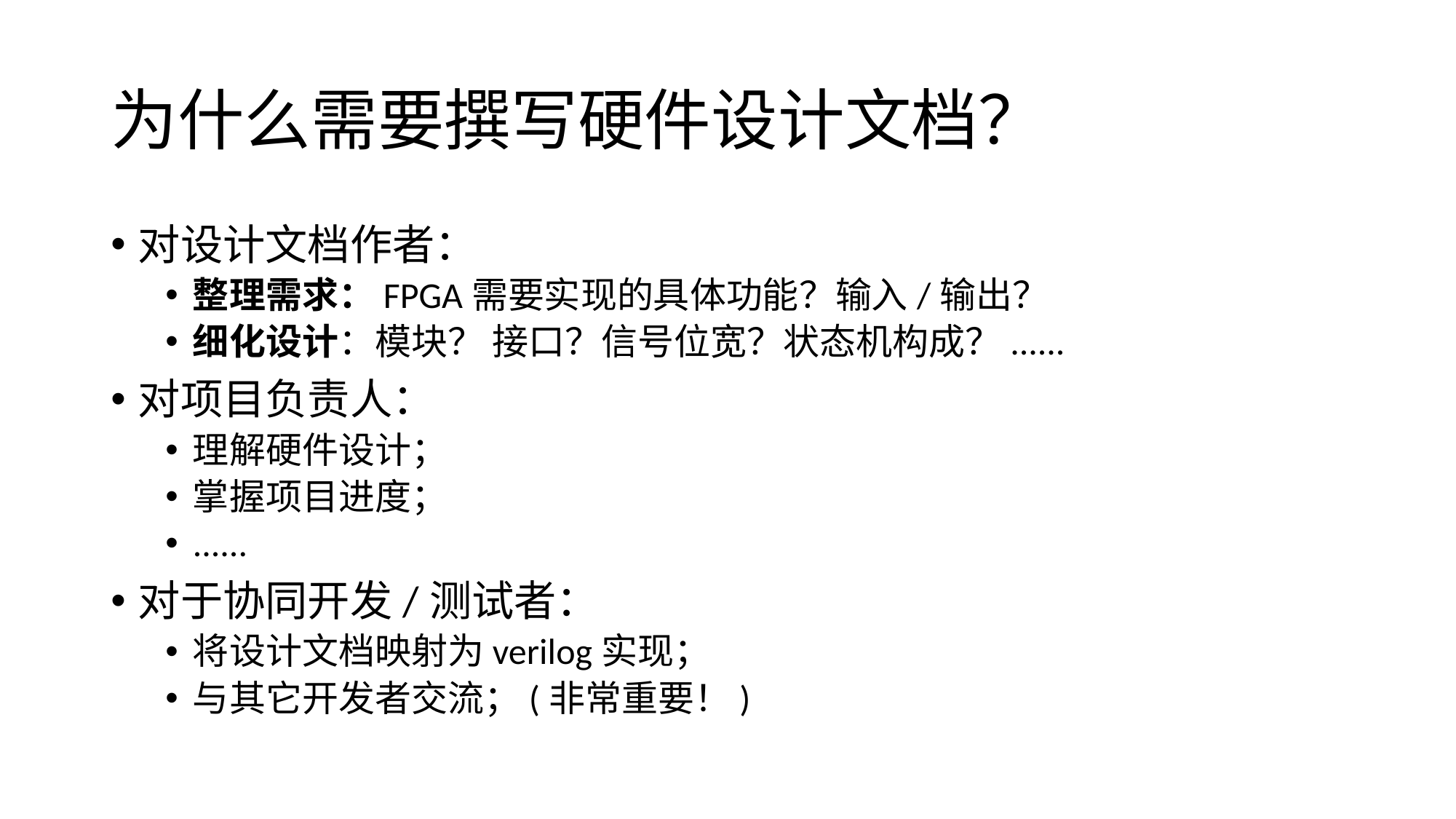

# 为什么需要撰写硬件设计文档？
对设计文档作者：
整理需求：FPGA需要实现的具体功能？输入/输出？
细化设计：模块？ 接口？信号位宽？状态机构成？......
对项目负责人：
理解硬件设计；
掌握项目进度；
......
对于协同开发/测试者：
将设计文档映射为verilog实现；
与其它开发者交流；(非常重要！)